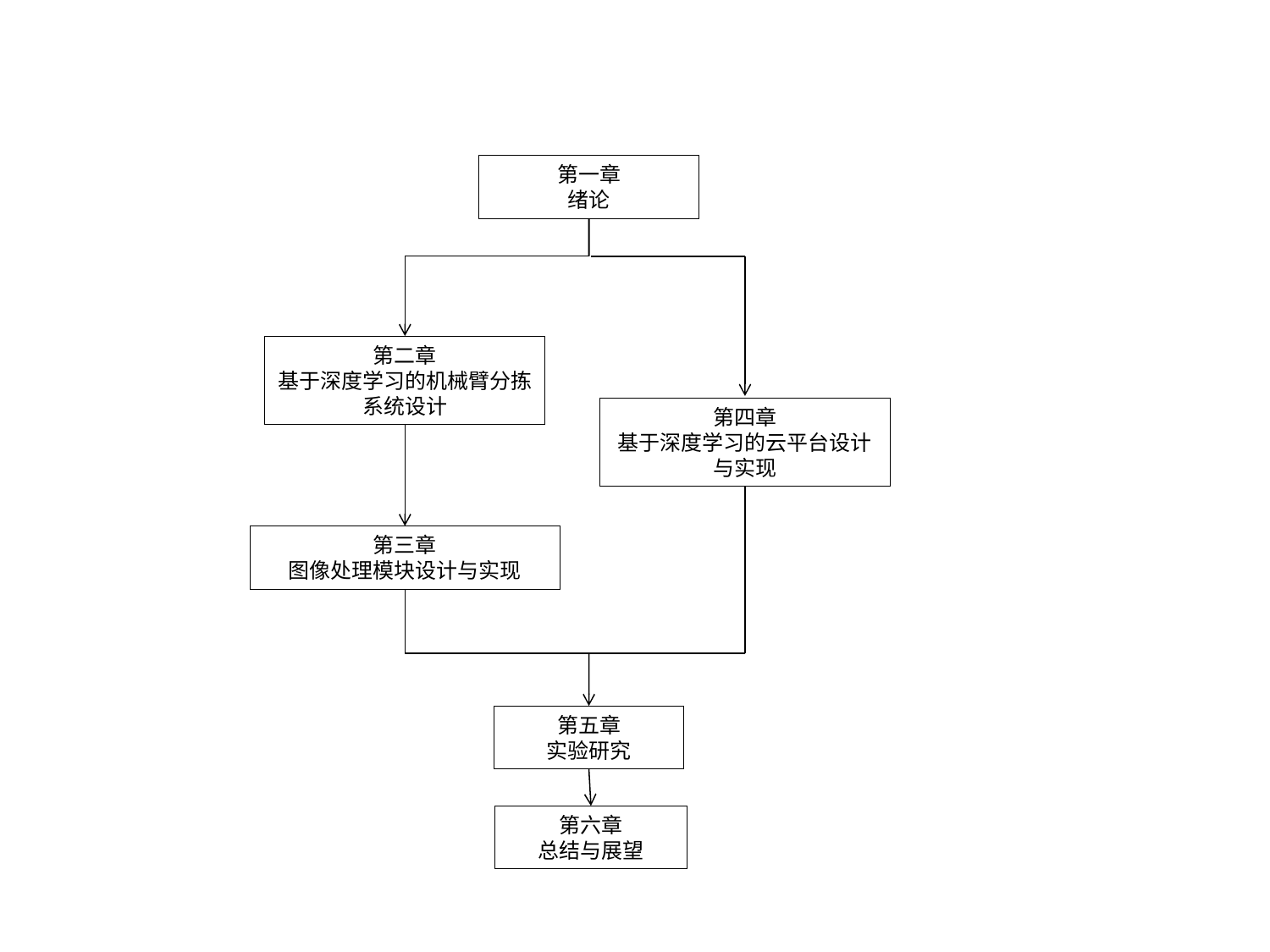

第一章
绪论
第二章
基于深度学习的机械臂分拣系统设计
第四章
基于深度学习的云平台设计与实现
第三章
图像处理模块设计与实现
第五章
实验研究
第六章
总结与展望